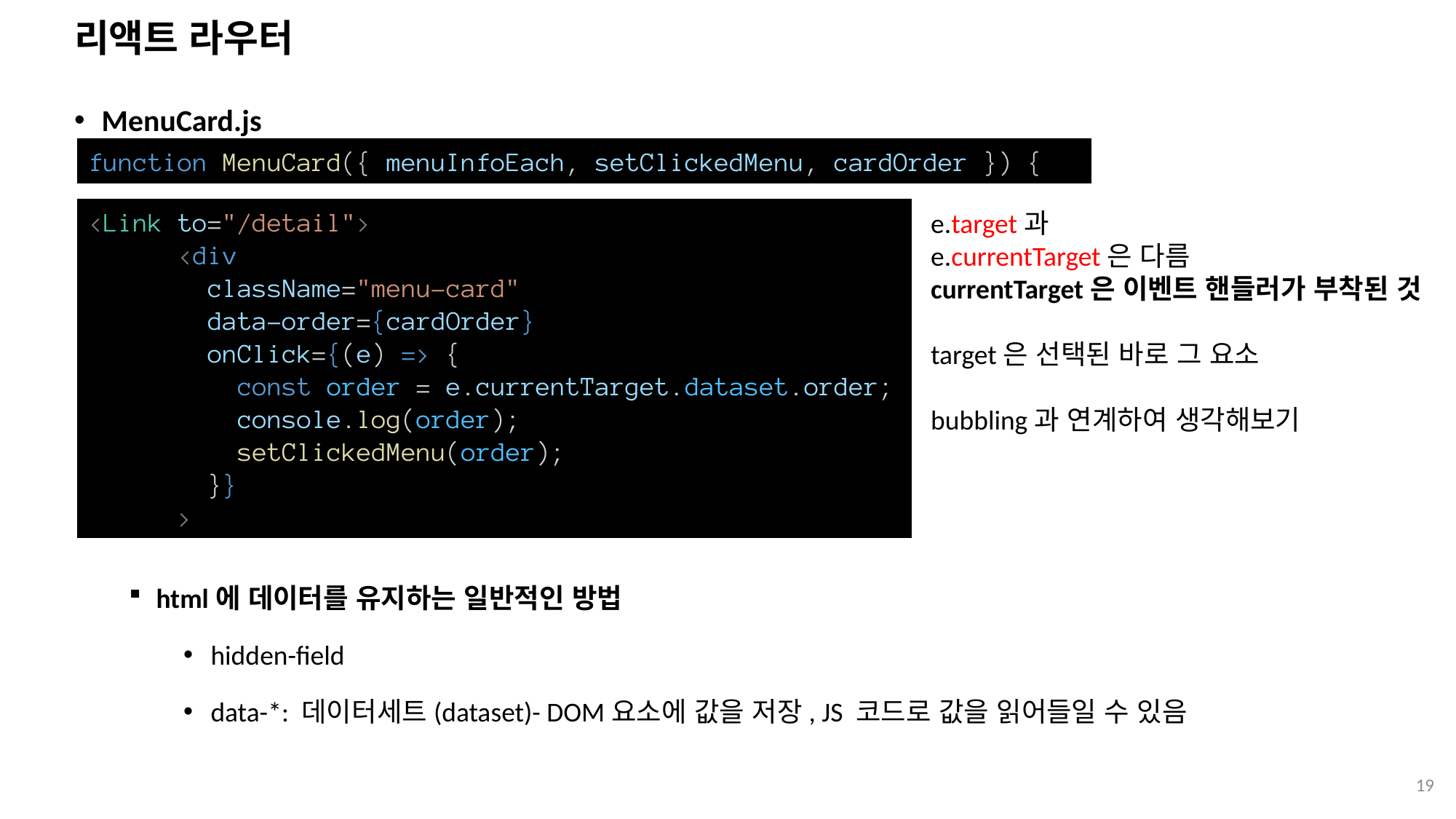

# 리액트 라우터
MenuCard.js

html에 데이터를 유지하는 일반적인 방법
hidden-field
data-*: 데이터세트(dataset)- DOM요소에 값을 저장, JS 코드로 값을 읽어들일 수 있음

function MenuCard({ menuInfoEach, setClickedMenu, cardOrder }) {
<Link to="/detail">
      <div
        className="menu-card"
        data-order={cardOrder}
        onClick={(e) => {
          const order = e.currentTarget.dataset.order;
          console.log(order);
          setClickedMenu(order);
        }}
      >
e.target과
e.currentTarget은 다름
currentTarget은 이벤트 핸들러가 부착된 것

target은 선택된 바로 그 요소

bubbling과 연계하여 생각해보기
19